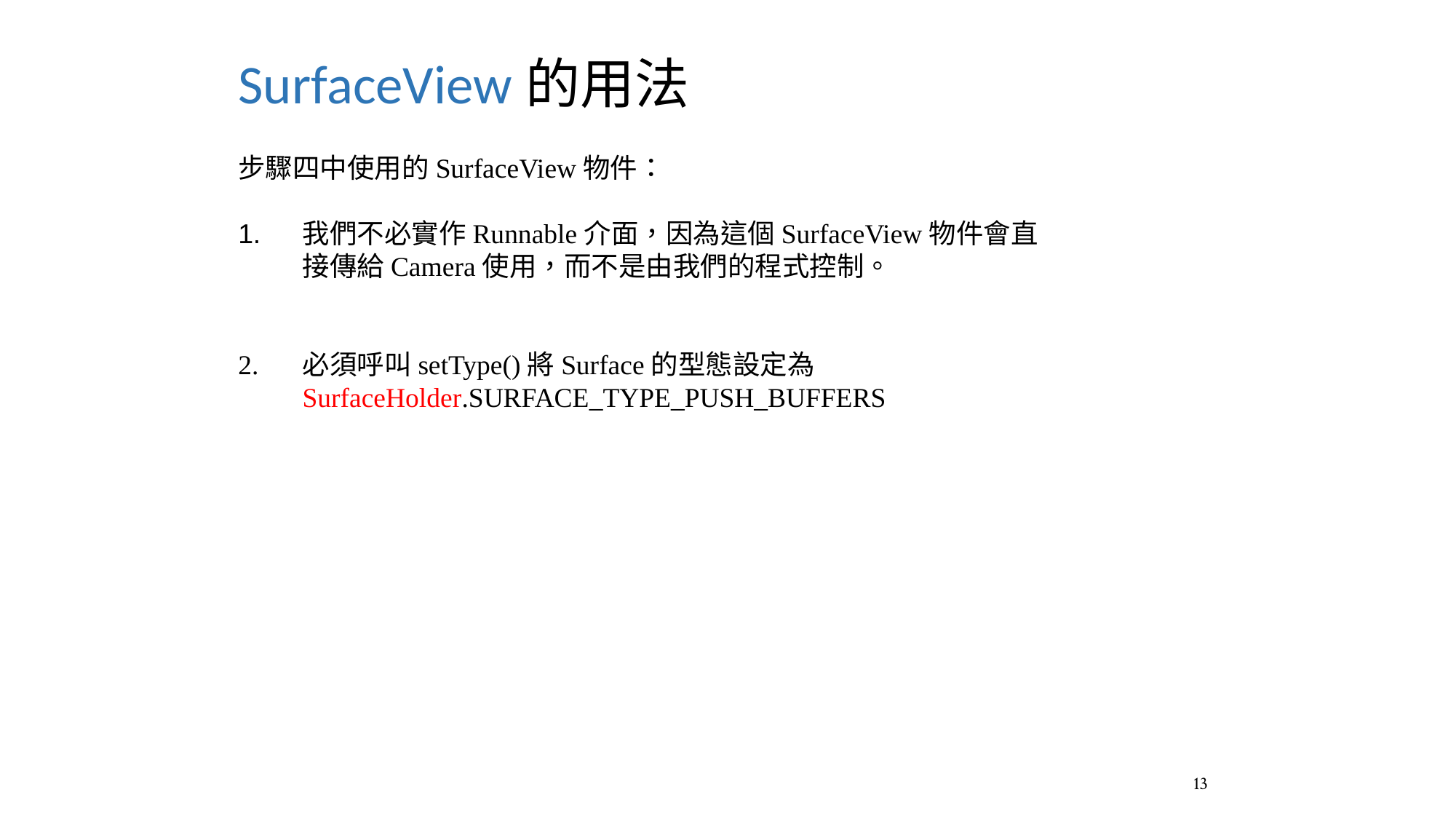

SurfaceView的用法
步驟四中使用的SurfaceView物件：

我們不必實作Runnable介面，因為這個SurfaceView物件會直接傳給Camera使用，而不是由我們的程式控制。

2.	必須呼叫setType()將Surface的型態設定為SurfaceHolder.SURFACE_TYPE_PUSH_BUFFERS
13